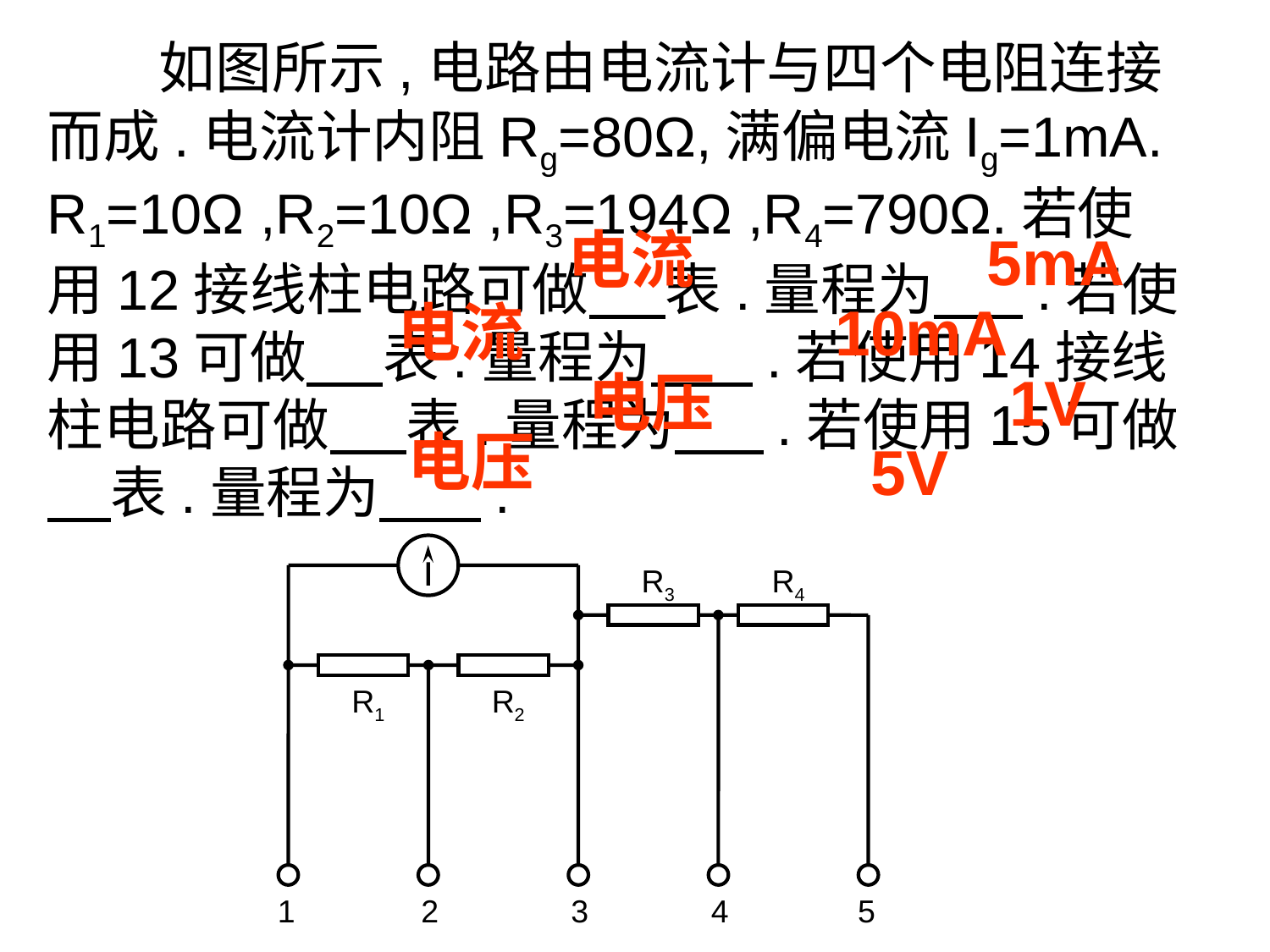

如图所示,电路由电流计与四个电阻连接而成.电流计内阻Rg=80Ω,满偏电流Ig=1mA. R1=10Ω ,R2=10Ω ,R3=194Ω ,R4=790Ω.若使用12接线柱电路可做      表.量程为       .若使用13可做      表.量程为        .若使用14接线柱电路可做      表.量程为       .若使用15可做      表.量程为        .
电流
5mA
电流
10mA
电压
1V
电压
5V

R3
R4

R1
R2

1
2
3
4
5